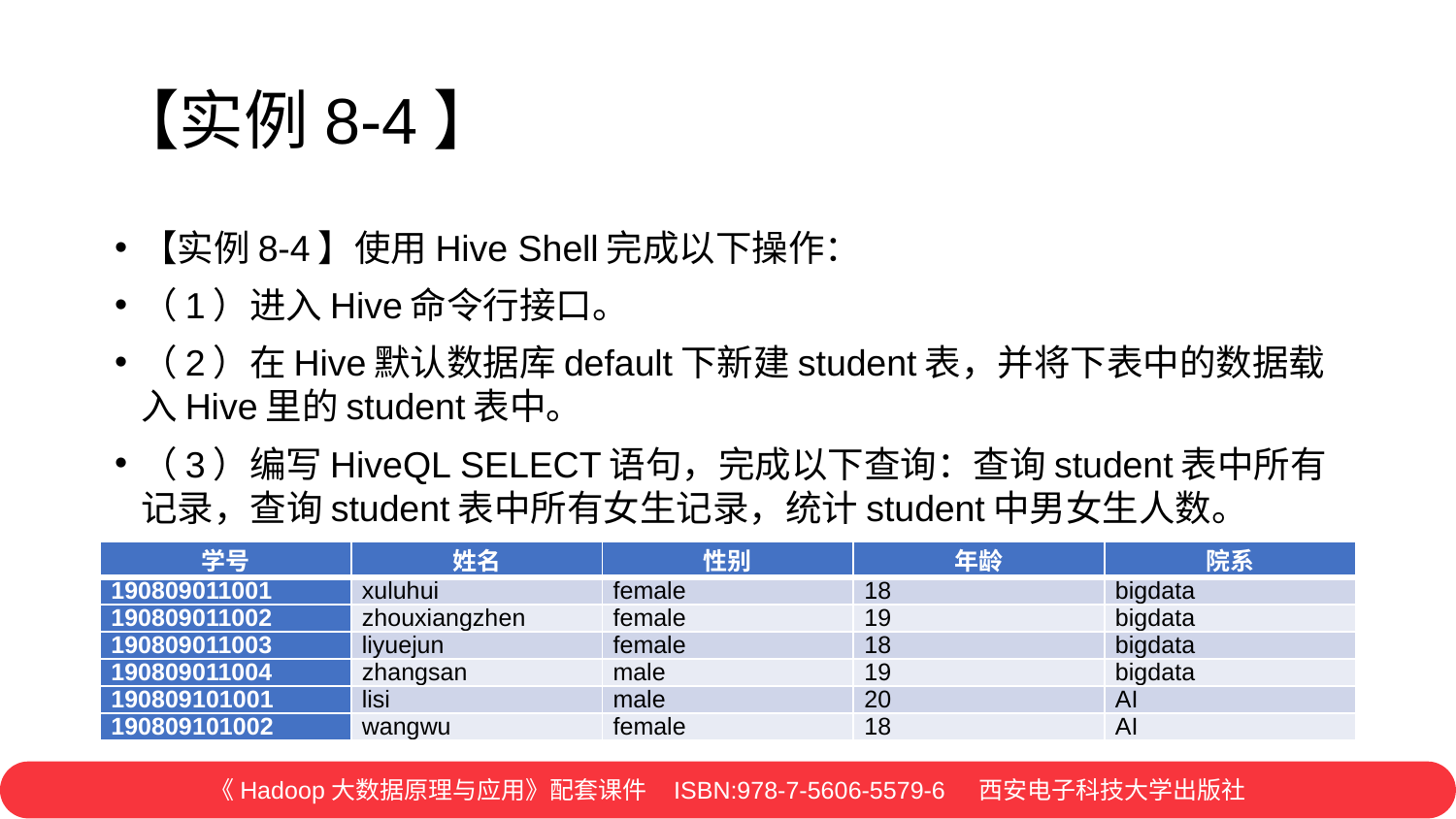

# 【实例8-4】
【实例8-4】使用Hive Shell完成以下操作：
（1）进入Hive命令行接口。
（2）在Hive默认数据库default下新建student表，并将下表中的数据载入Hive里的student表中。
（3）编写HiveQL SELECT语句，完成以下查询：查询student表中所有记录，查询student表中所有女生记录，统计student中男女生人数。
| 学号 | 姓名 | 性别 | 年龄 | 院系 |
| --- | --- | --- | --- | --- |
| 190809011001 | xuluhui | female | 18 | bigdata |
| 190809011002 | zhouxiangzhen | female | 19 | bigdata |
| 190809011003 | liyuejun | female | 18 | bigdata |
| 190809011004 | zhangsan | male | 19 | bigdata |
| 190809101001 | lisi | male | 20 | AI |
| 190809101002 | wangwu | female | 18 | AI |